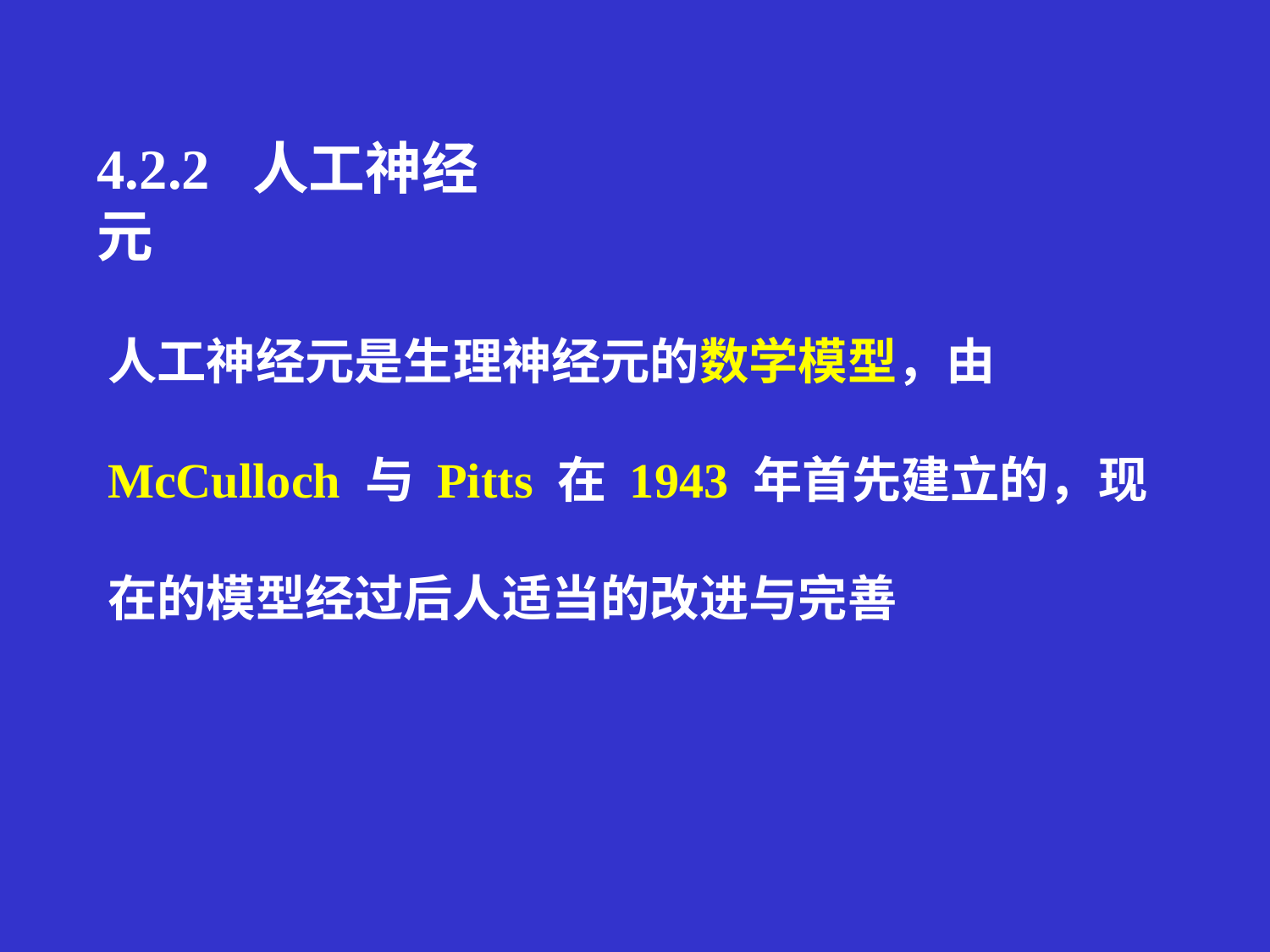

4.2.2  人工神经元
人工神经元是生理神经元的数学模型，由McCulloch 与 Pitts 在 1943 年首先建立的，现在的模型经过后人适当的改进与完善